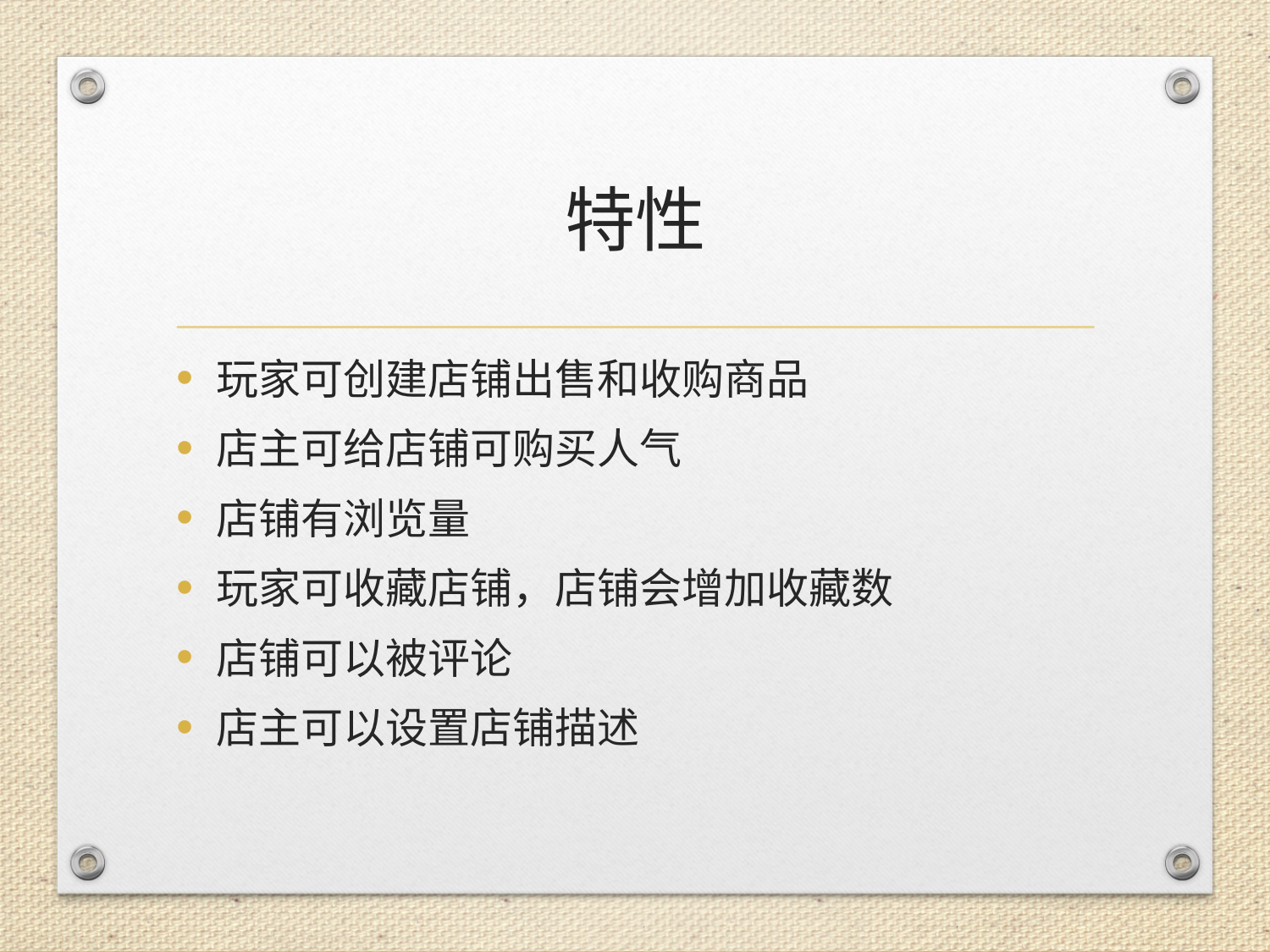

# 特性
玩家可创建店铺出售和收购商品
店主可给店铺可购买人气
店铺有浏览量
玩家可收藏店铺，店铺会增加收藏数
店铺可以被评论
店主可以设置店铺描述